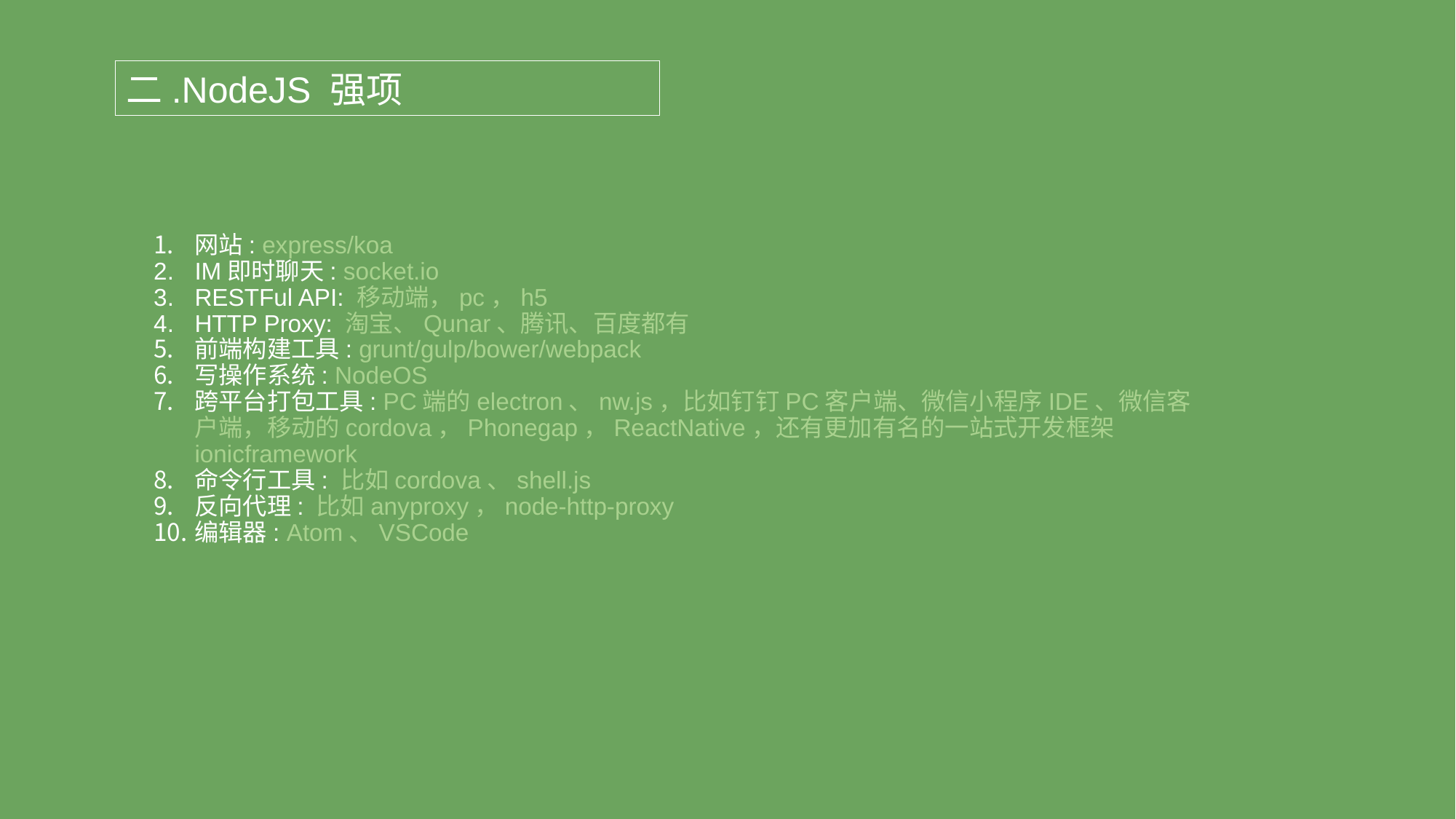

二.NodeJS 强项

网站: express/koa
IM即时聊天: socket.io
RESTFul API: 移动端，pc，h5
HTTP Proxy: 淘宝、Qunar、腾讯、百度都有
前端构建工具: grunt/gulp/bower/webpack
写操作系统: NodeOS
跨平台打包工具: PC端的electron、nw.js，比如钉钉PC客户端、微信小程序IDE、微信客户端，移动的cordova，Phonegap，ReactNative，还有更加有名的一站式开发框架ionicframework
命令行工具: 比如cordova、shell.js
反向代理: 比如anyproxy，node-http-proxy
编辑器: Atom、VSCode